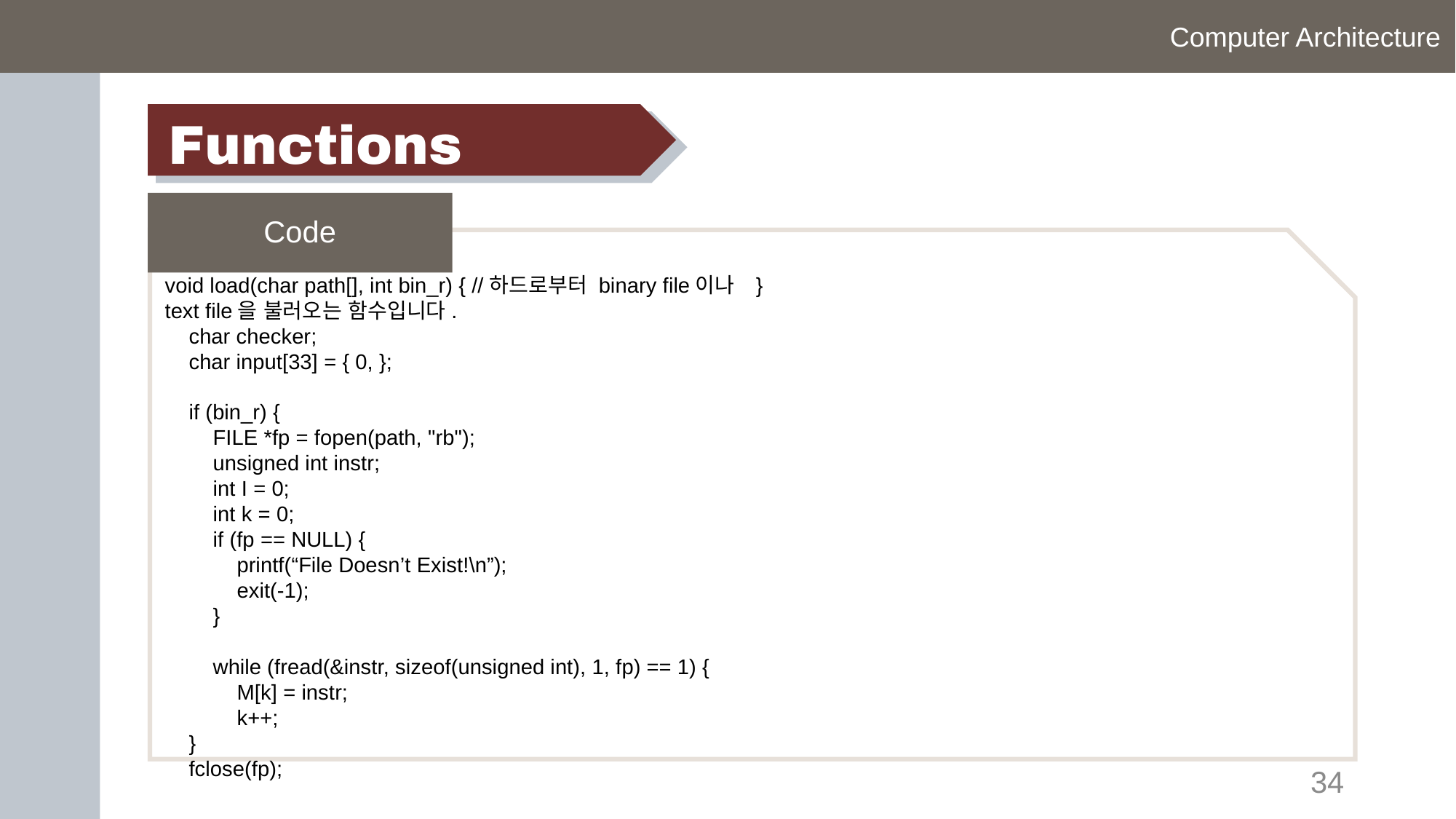

Computer Architecture
Functions

Code

void load(char path[], int bin_r) { //하드로부터 binary file이나 text file을 불러오는 함수입니다.
    char checker;
    char input[33] = { 0, };

    if (bin_r) {
        FILE *fp = fopen(path, "rb");
        unsigned int instr;
        int I = 0;
        int k = 0;
        if (fp == NULL) {
            printf(“File Doesn’t Exist!\n”);
            exit(-1);
        }

        while (fread(&instr, sizeof(unsigned int), 1, fp) == 1) {
            M[k] = instr;
            k++;
    }
    fclose(fp);
}

34